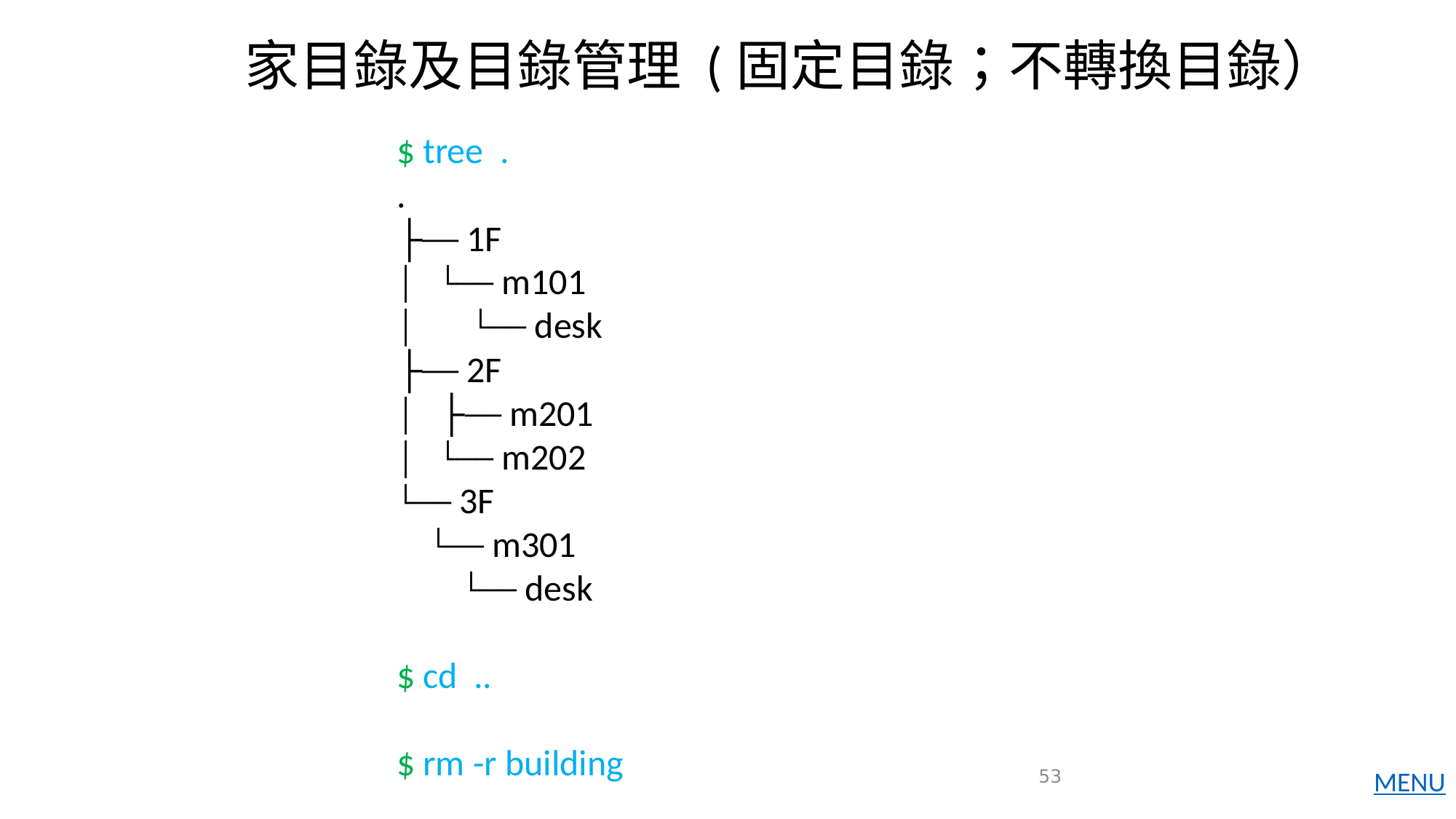

53
家目錄及目錄管理 (固定目錄；不轉換目錄）
$ tree  .
.
├── 1F
│   └── m101
│       └── desk
├── 2F
│   ├── m201
│   └── m202
└── 3F
    └── m301
        └── desk

$ cd  ..

$ rm -r building